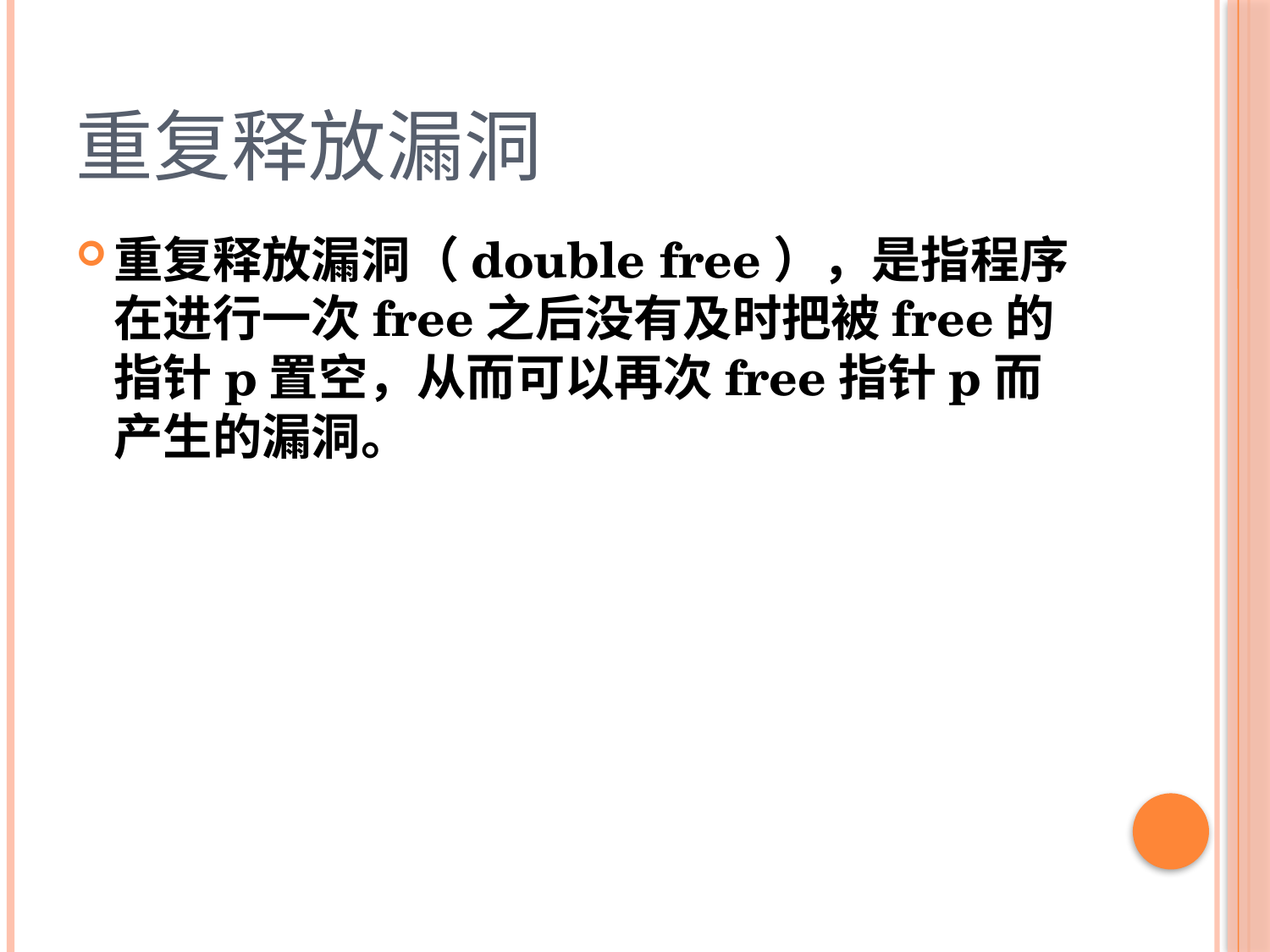

# 重复释放漏洞
重复释放漏洞（double free），是指程序在进行一次free之后没有及时把被free的指针p置空，从而可以再次free指针p而产生的漏洞。